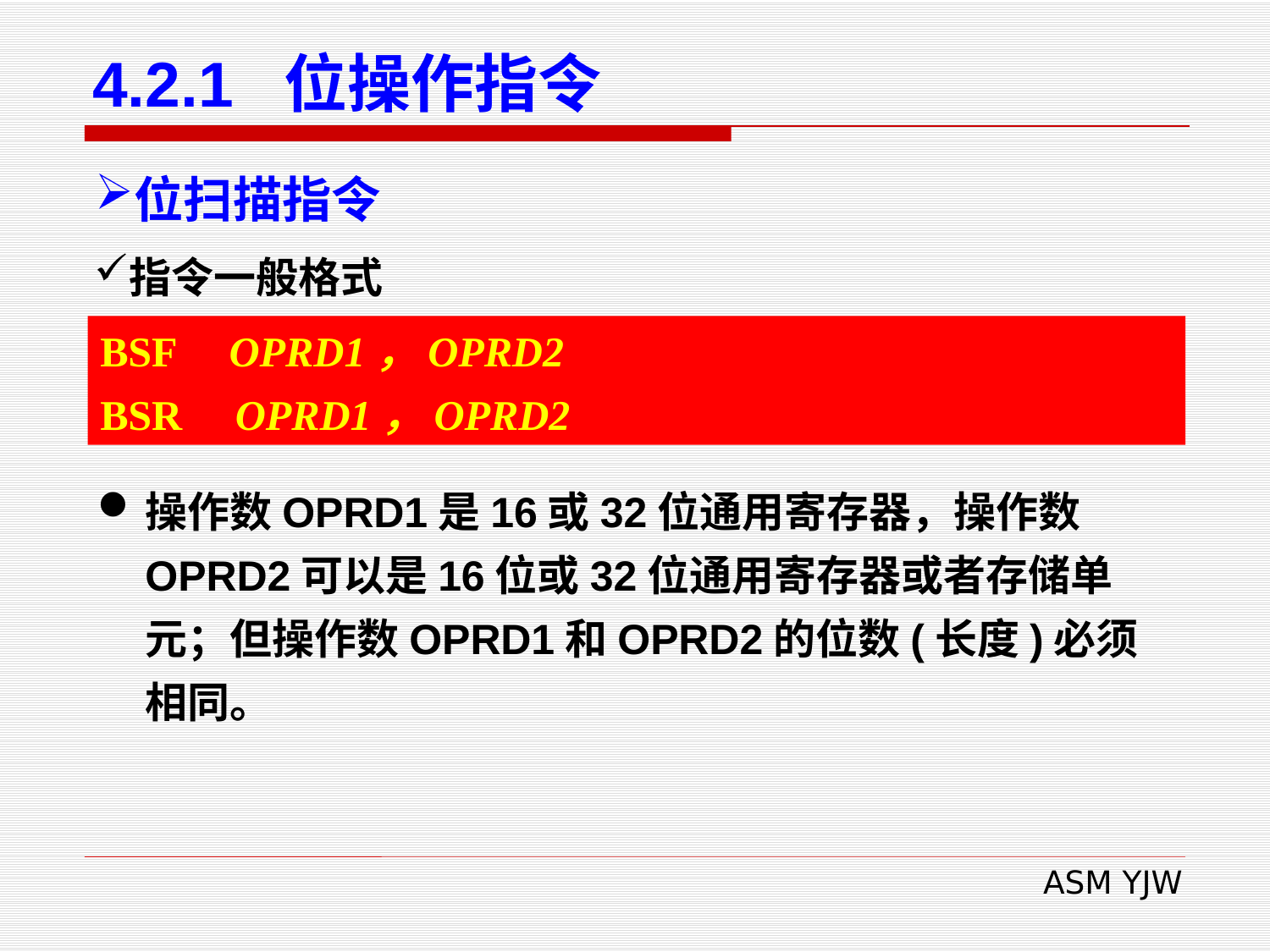

# 4.2.1  位操作指令
位扫描指令
指令一般格式
BSF     OPRD1，OPRD2
BSR     OPRD1，OPRD2
操作数OPRD1是16或32位通用寄存器，操作数OPRD2可以是16位或32位通用寄存器或者存储单元；但操作数OPRD1和OPRD2的位数(长度)必须相同。